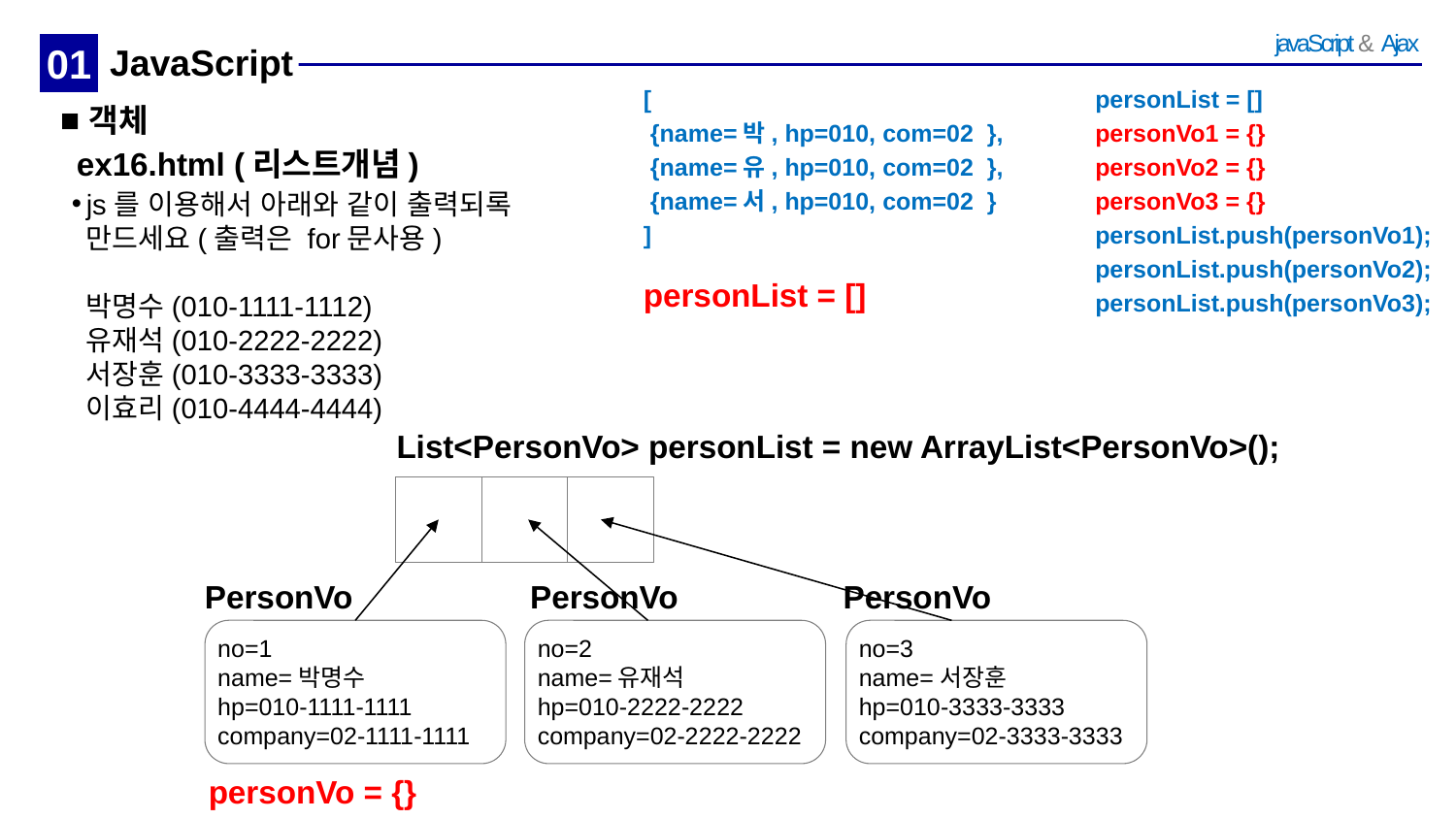

01
# JavaScript
[
 {name=박, hp=010, com=02  },
 {name=유, hp=010, com=02  },
 {name=서, hp=010, com=02  }
]

personList = []
personVo1 = {}
personVo2 = {}
personVo3 = {}
personList.push(personVo1);
personList.push(personVo2);
personList.push(personVo3);

객체

ex16.html (리스트개념)
js를 이용해서 아래와 같이 출력되록
만드세요(출력은 for문사용)
박명수(010-1111-1112)
유재석(010-2222-2222)
서장훈(010-3333-3333)
이효리(010-4444-4444)
personList = []
List<PersonVo> personList = new ArrayList<PersonVo>();

PersonVo
PersonVo
PersonVo
no=1
name=박명수
hp=010-1111-1111
company=02-1111-1111
no=2
name=유재석
hp=010-2222-2222
company=02-2222-2222
no=3
name=서장훈
hp=010-3333-3333
company=02-3333-3333
personVo = {}